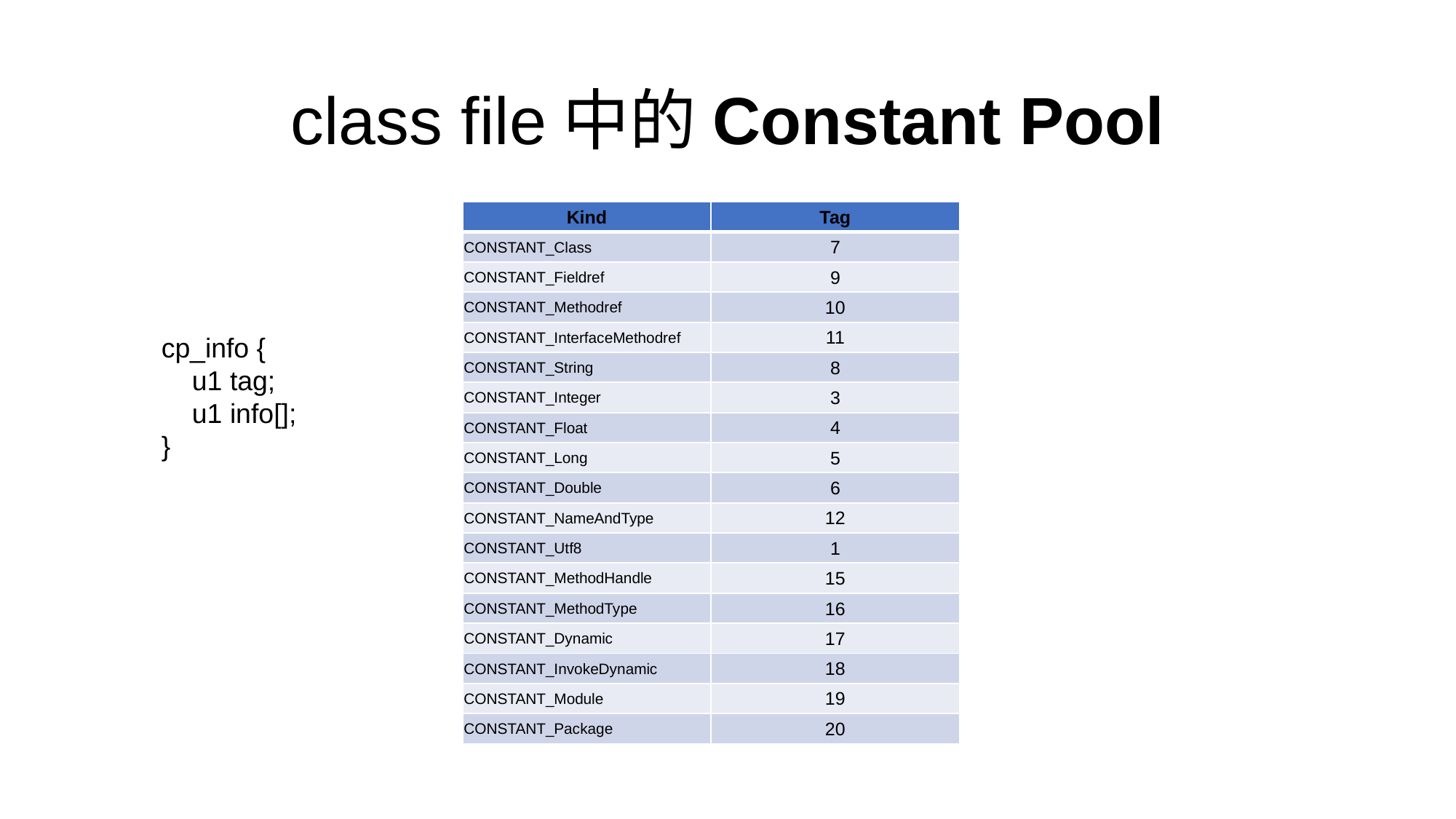

# class file中的Constant Pool
| Kind | Tag |
| --- | --- |
| CONSTANT\_Class | 7 |
| CONSTANT\_Fieldref | 9 |
| CONSTANT\_Methodref | 10 |
| CONSTANT\_InterfaceMethodref | 11 |
| CONSTANT\_String | 8 |
| CONSTANT\_Integer | 3 |
| CONSTANT\_Float | 4 |
| CONSTANT\_Long | 5 |
| CONSTANT\_Double | 6 |
| CONSTANT\_NameAndType | 12 |
| CONSTANT\_Utf8 | 1 |
| CONSTANT\_MethodHandle | 15 |
| CONSTANT\_MethodType | 16 |
| CONSTANT\_Dynamic | 17 |
| CONSTANT\_InvokeDynamic | 18 |
| CONSTANT\_Module | 19 |
| CONSTANT\_Package | 20 |
cp_info {
    u1 tag;
    u1 info[];
}